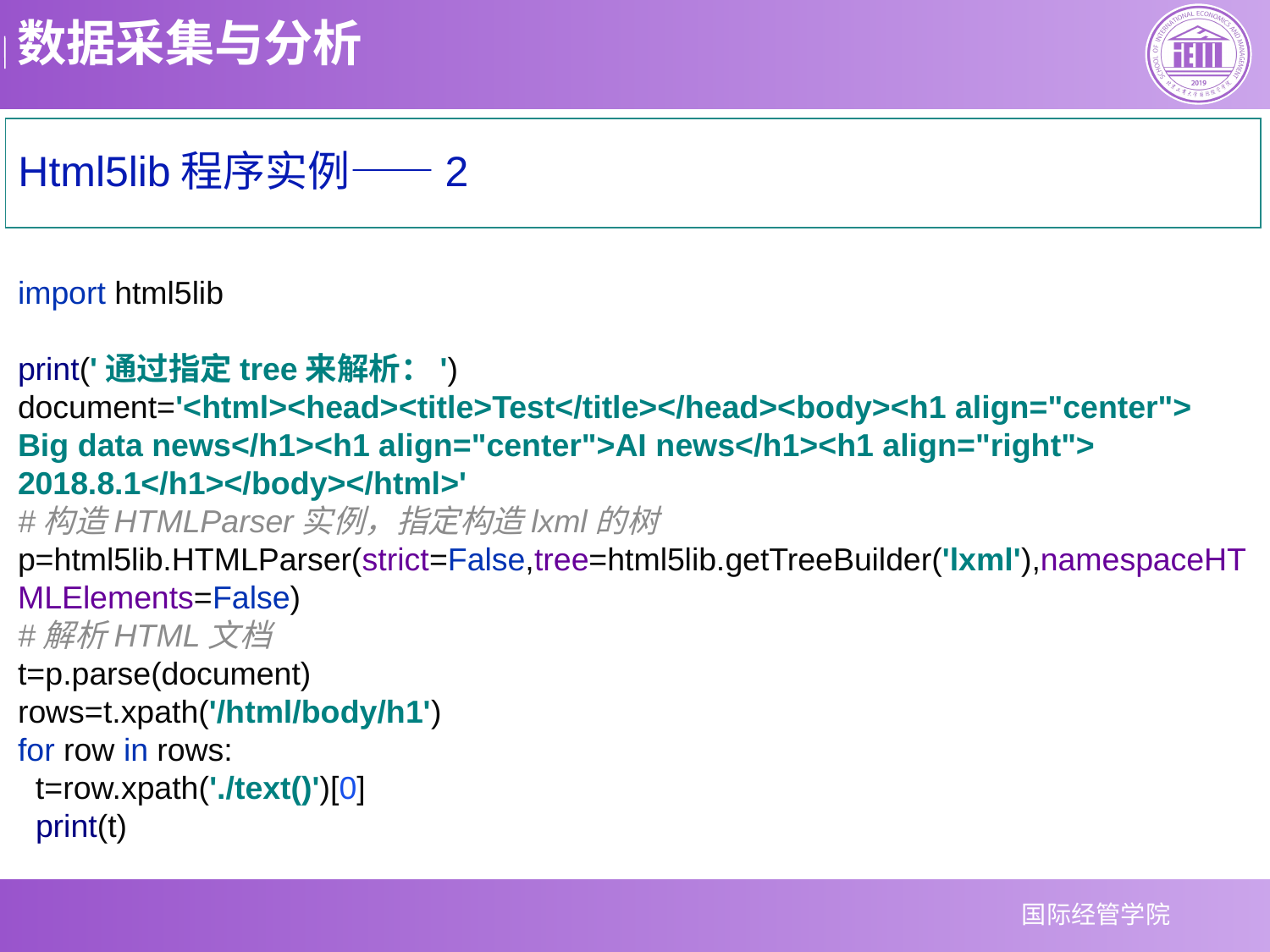

# Html5lib程序实例——2
import html5lib
print('通过指定tree来解析：')
document='<html><head><title>Test</title></head><body><h1 align="center">
Big data news</h1><h1 align="center">AI news</h1><h1 align="right">
2018.8.1</h1></body></html>'
#构造HTMLParser实例，指定构造lxml的树
p=html5lib.HTMLParser(strict=False,tree=html5lib.getTreeBuilder('lxml'),namespaceHTMLElements=False)
#解析HTML文档
t=p.parse(document)
rows=t.xpath('/html/body/h1')
for row in rows:
  t=row.xpath('./text()')[0]
  print(t)